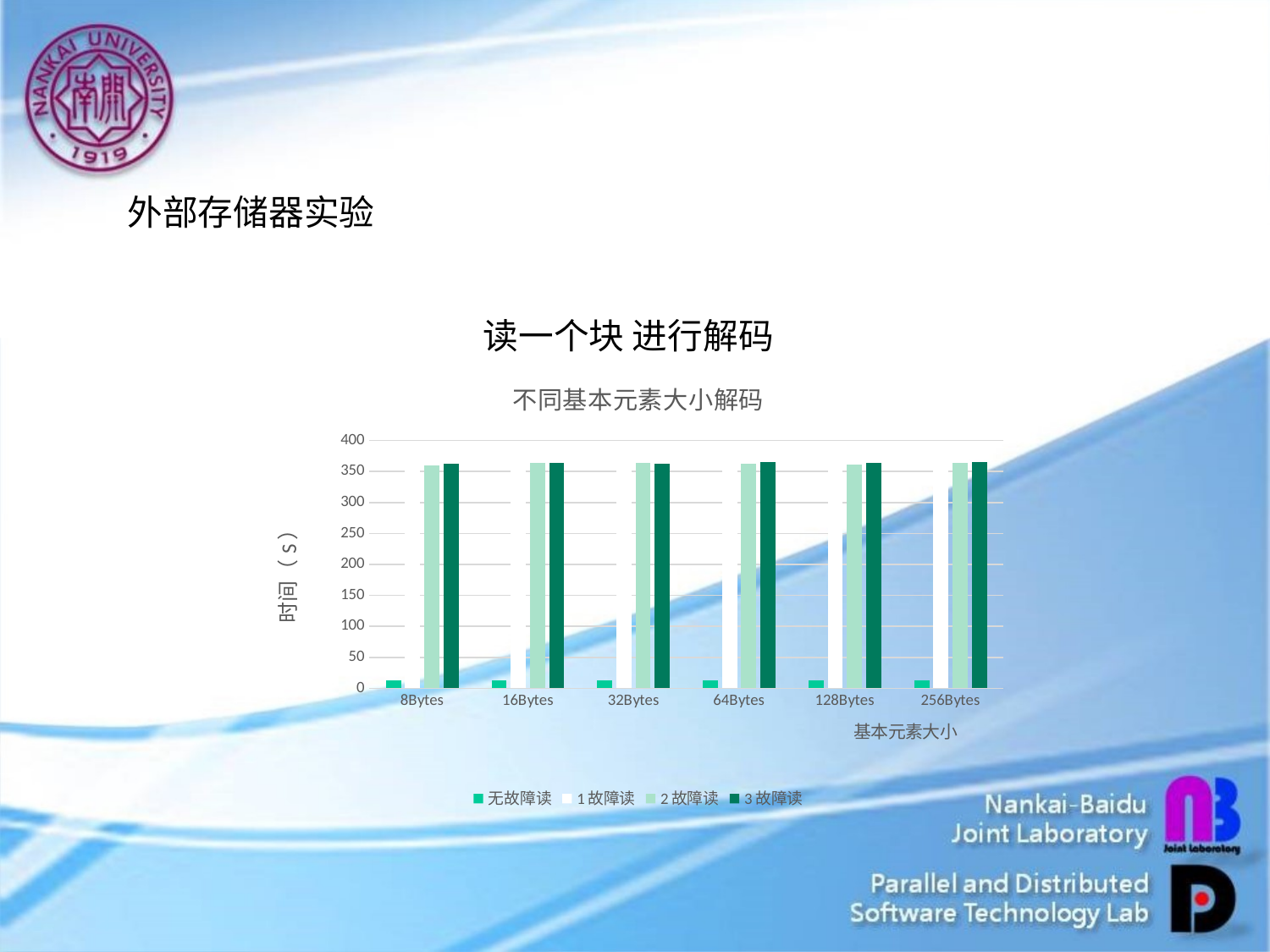

#
外部存储器实验
读一个块 进行解码

### Chart: 不同基本元素大小解码

| Category | 无故障读 | 1故障读 | 2故障读 | 3故障读 |
|---|---|---|---|---|
| 8Bytes | 13.274 | 360.681 | 360.377 | 362.332 |
| 16Bytes | 12.726 | 363.002 | 364.118 | 364.051 |
| 32Bytes | 12.965 | 361.981 | 363.812 | 362.861 |
| 64Bytes | 12.522 | 361.136 | 362.918 | 365.807 |
| 128Bytes | 12.339 | 360.895 | 361.693 | 363.419 |
| 256Bytes | 12.253 | 361.65 | 364.212 | 364.959 |